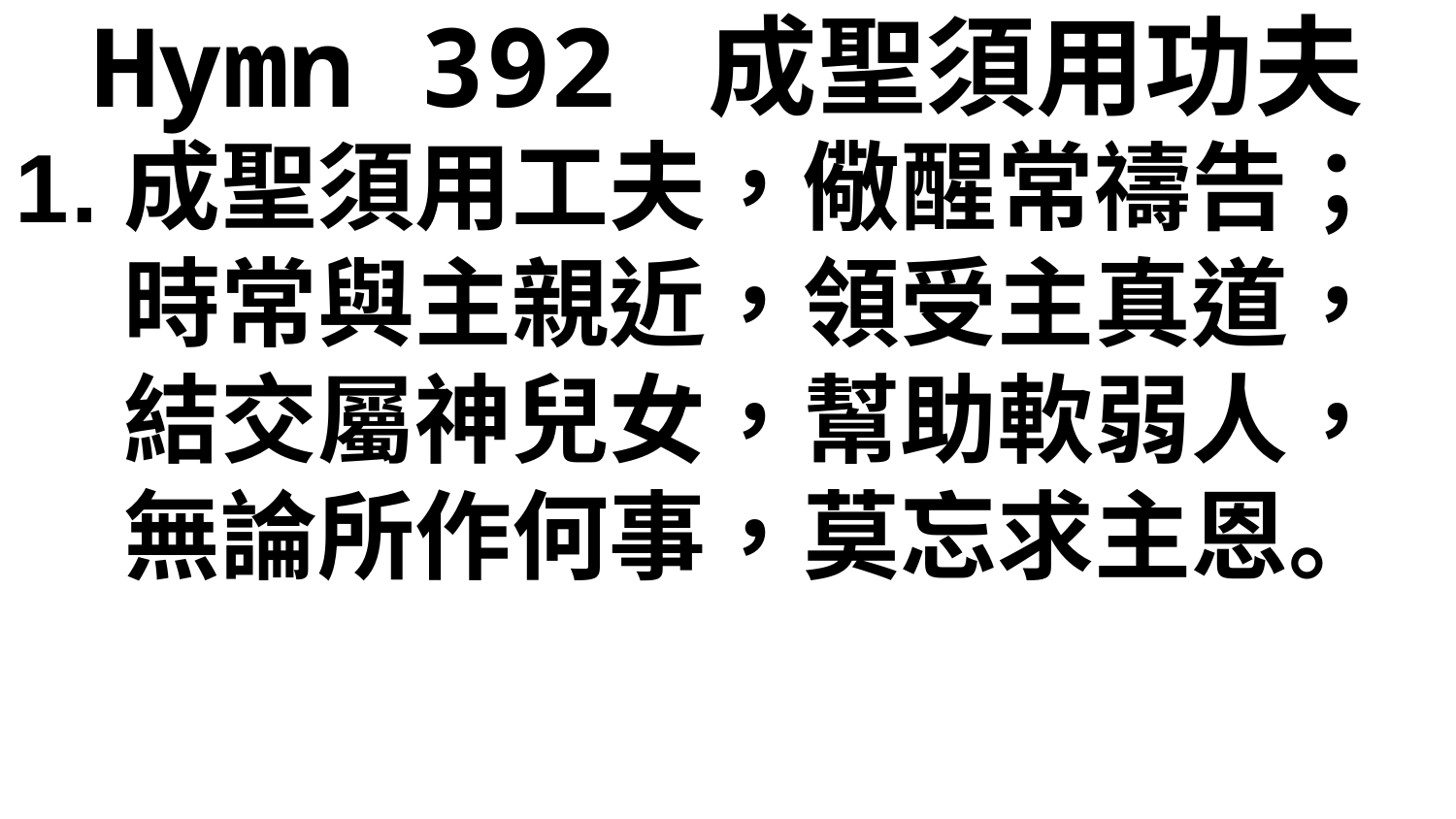

# Hymn 392 成聖須用功夫
成聖須用工夫，儆醒常禱告；時常與主親近，領受主真道，結交屬神兒女，幫助軟弱人，無論所作何事，莫忘求主恩。